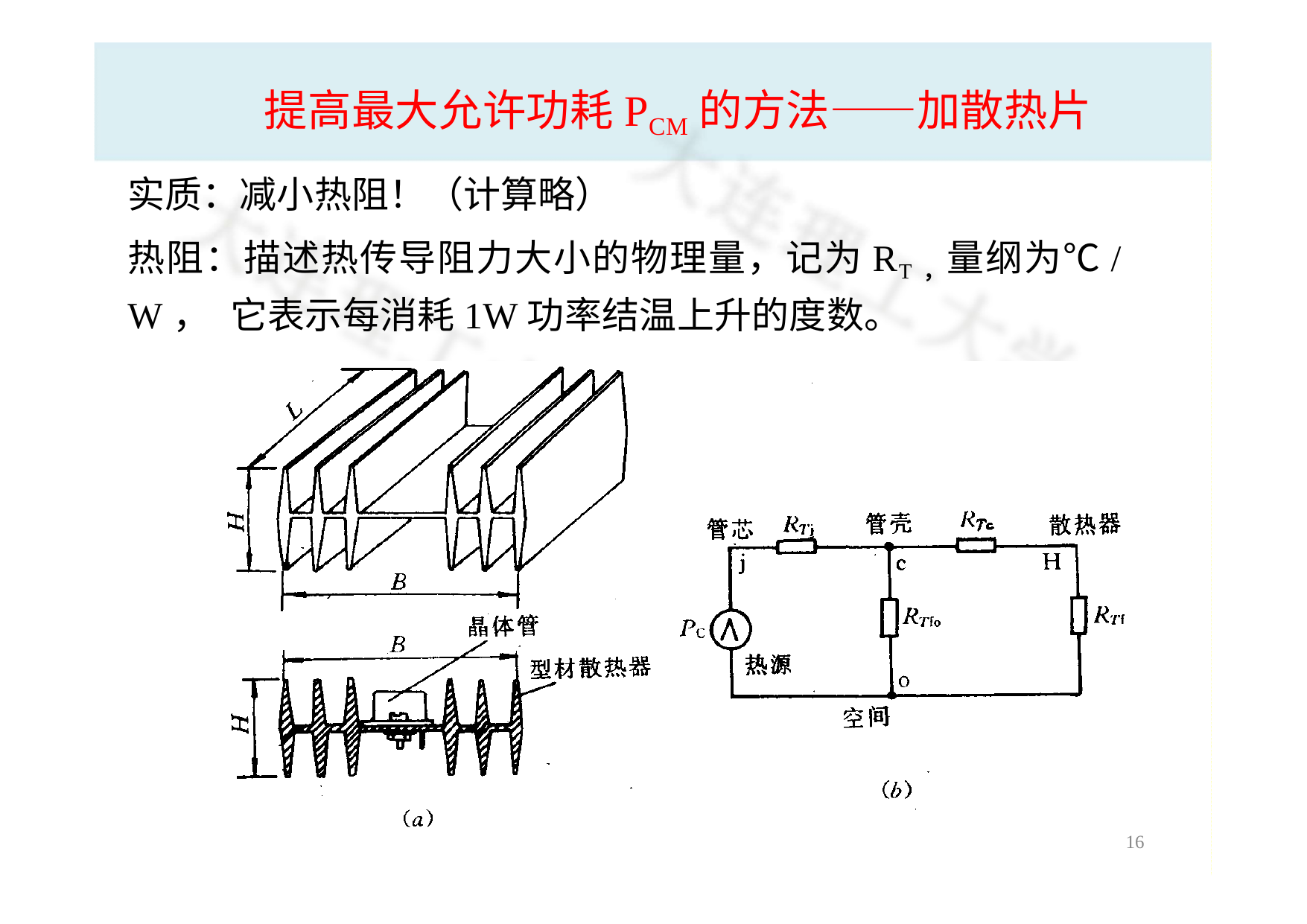

# 提高最大允许功耗PCM的方法——加散热片
实质：减小热阻！（计算略）
热阻：描述热传导阻力大小的物理量，记为RT，量纲为℃/W，  它表示每消耗1W功率结温上升的度数。

16